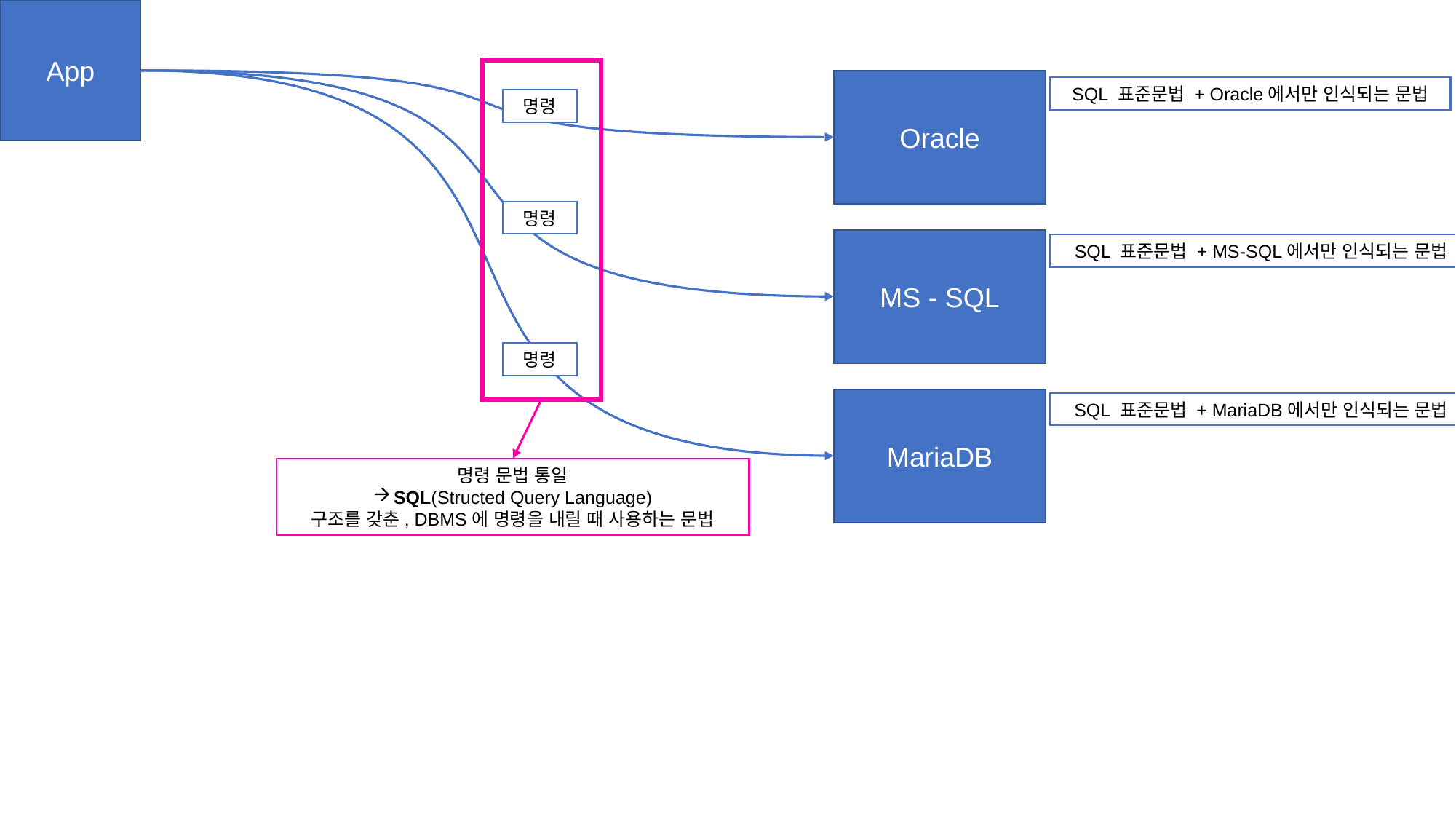

App

Oracle
SQL 표준문법 + Oracle에서만 인식되는 문법
명령
명령
MS - SQL
SQL 표준문법 + MS-SQL에서만 인식되는 문법
명령
MariaDB
SQL 표준문법 + MariaDB에서만 인식되는 문법
명령 문법 통일
SQL(Structed Query Language)
구조를 갖춘, DBMS에 명령을 내릴 때 사용하는 문법